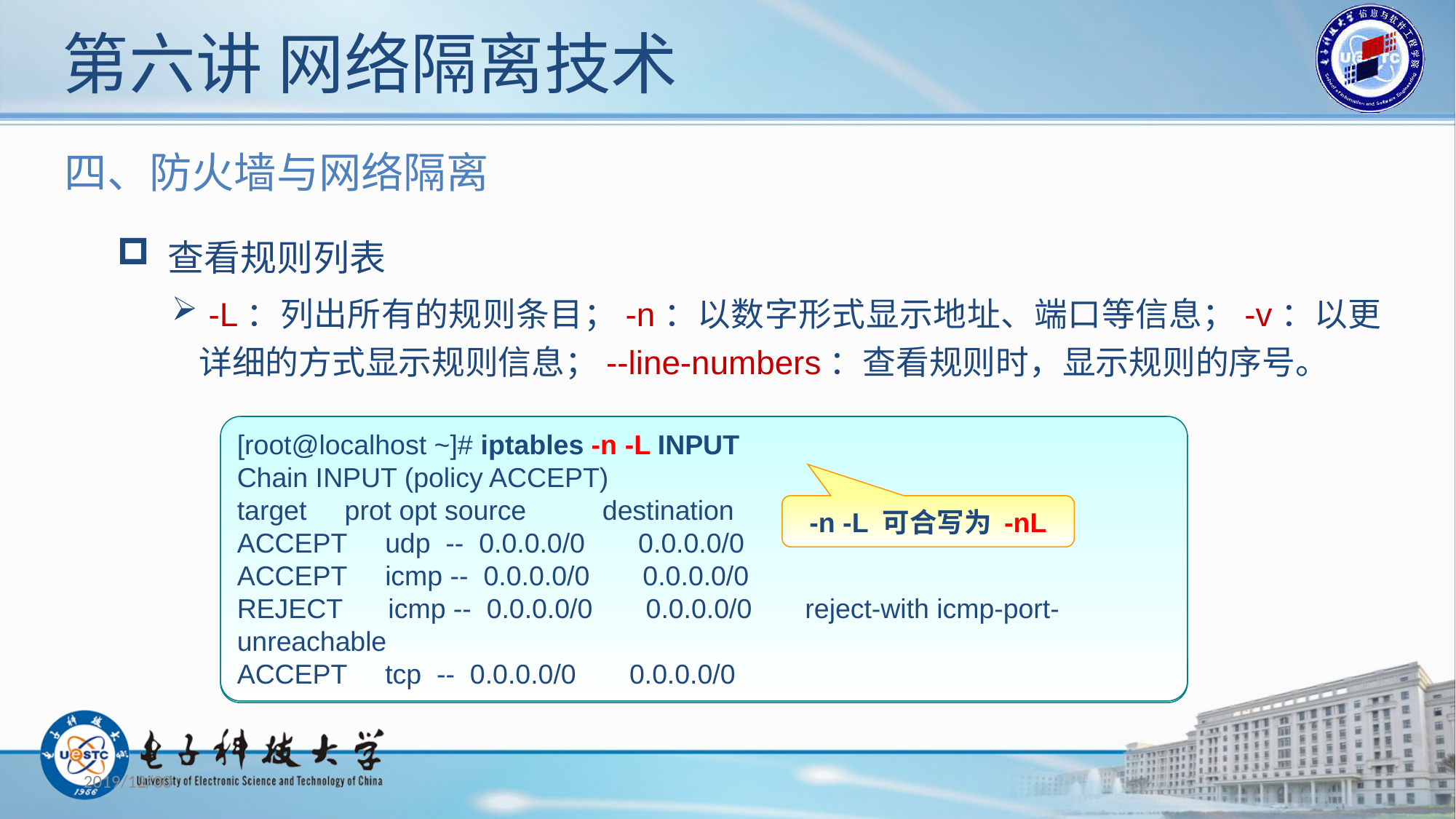

# 第六讲 网络隔离技术
四、防火墙与网络隔离
 查看规则列表
 -L：列出所有的规则条目；-n：以数字形式显示地址、端口等信息；-v：以更详细的方式显示规则信息；--line-numbers：查看规则时，显示规则的序号。

[root@localhost ~]# iptables -n -L INPUT
Chain INPUT (policy ACCEPT)
target     prot opt source          destination
ACCEPT     udp  --  0.0.0.0/0       0.0.0.0/0
ACCEPT     icmp --  0.0.0.0/0       0.0.0.0/0
REJECT      icmp --  0.0.0.0/0       0.0.0.0/0       reject-with icmp-port-unreachable
ACCEPT     tcp  --  0.0.0.0/0       0.0.0.0/0
[root@localhost ~]# iptables -L INPUT --line-numbers
Chain INPUT (policy ACCEPT)
num  target     prot opt source        destination
1    ACCEPT     udp  --  anywhere      anywhere
2    ACCEPT     icmp --  anywhere      anywhere
3    REJECT     icmp --  anywhere      anywhere     reject-with icmp-port-unreachable
4    ACCEPT     tcp  --  anywhere      anywhere
-n -L 可合写为 -nL
2019/12/30